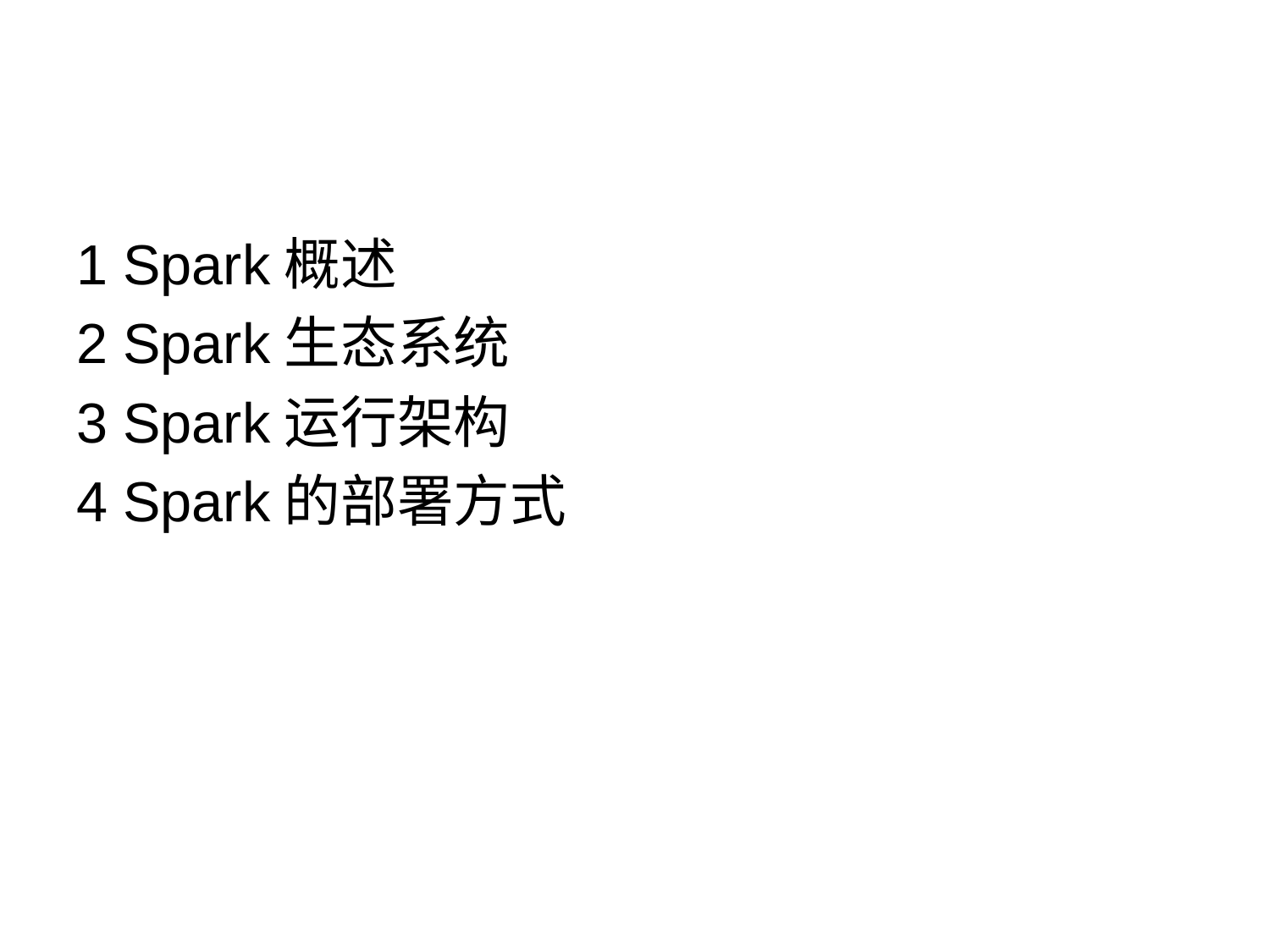

#
1 Spark概述
2 Spark生态系统
3 Spark运行架构
4 Spark的部署方式